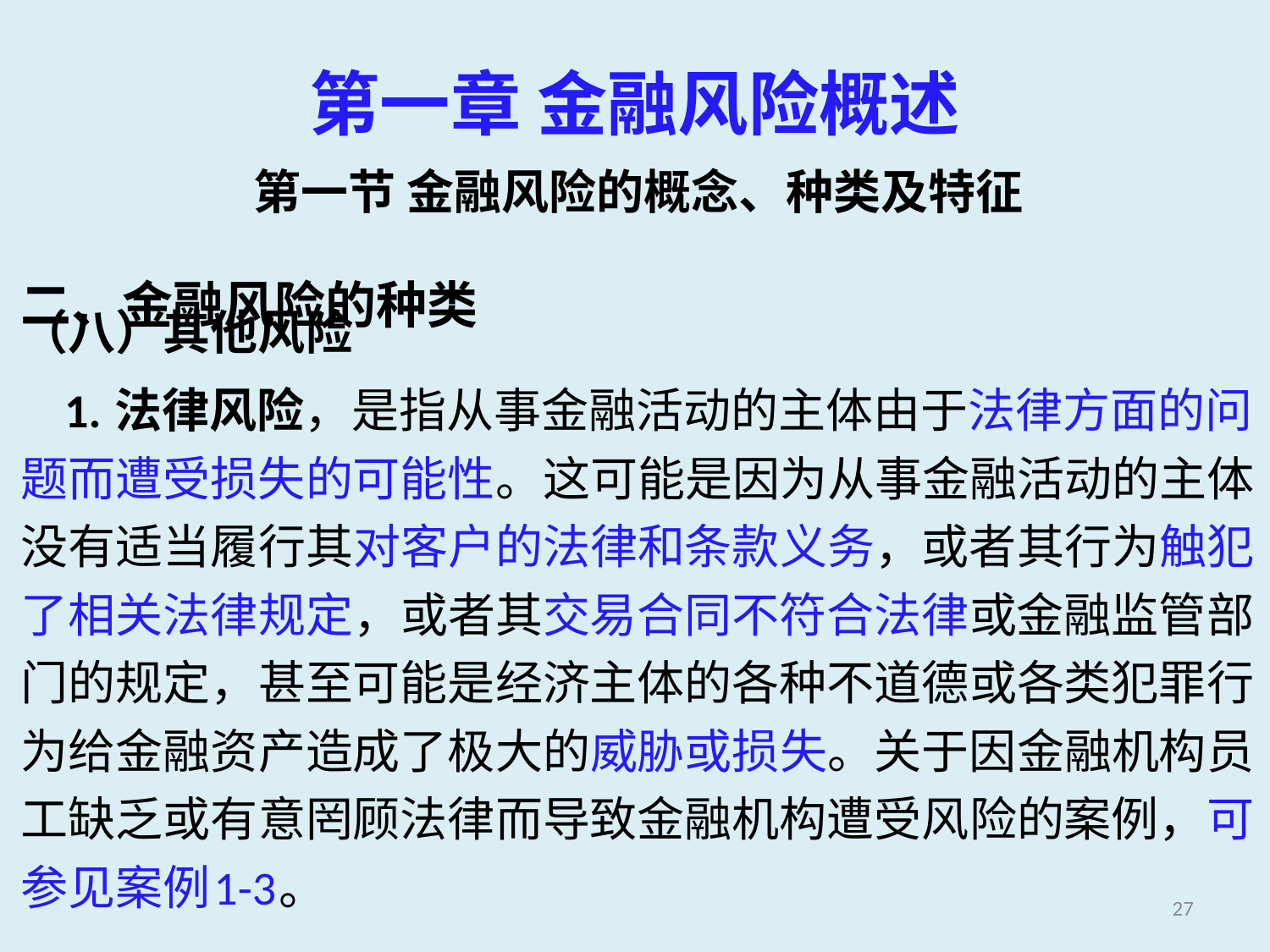

# 第一章 金融风险概述
第一节 金融风险的概念、种类及特征

二、金融风险的种类
（八）其他风险
    1. 法律风险，是指从事金融活动的主体由于法律方面的问题而遭受损失的可能性。这可能是因为从事金融活动的主体没有适当履行其对客户的法律和条款义务，或者其行为触犯了相关法律规定，或者其交易合同不符合法律或金融监管部门的规定，甚至可能是经济主体的各种不道德或各类犯罪行为给金融资产造成了极大的威胁或损失。关于因金融机构员工缺乏或有意罔顾法律而导致金融机构遭受风险的案例，可参见案例1-3。
27